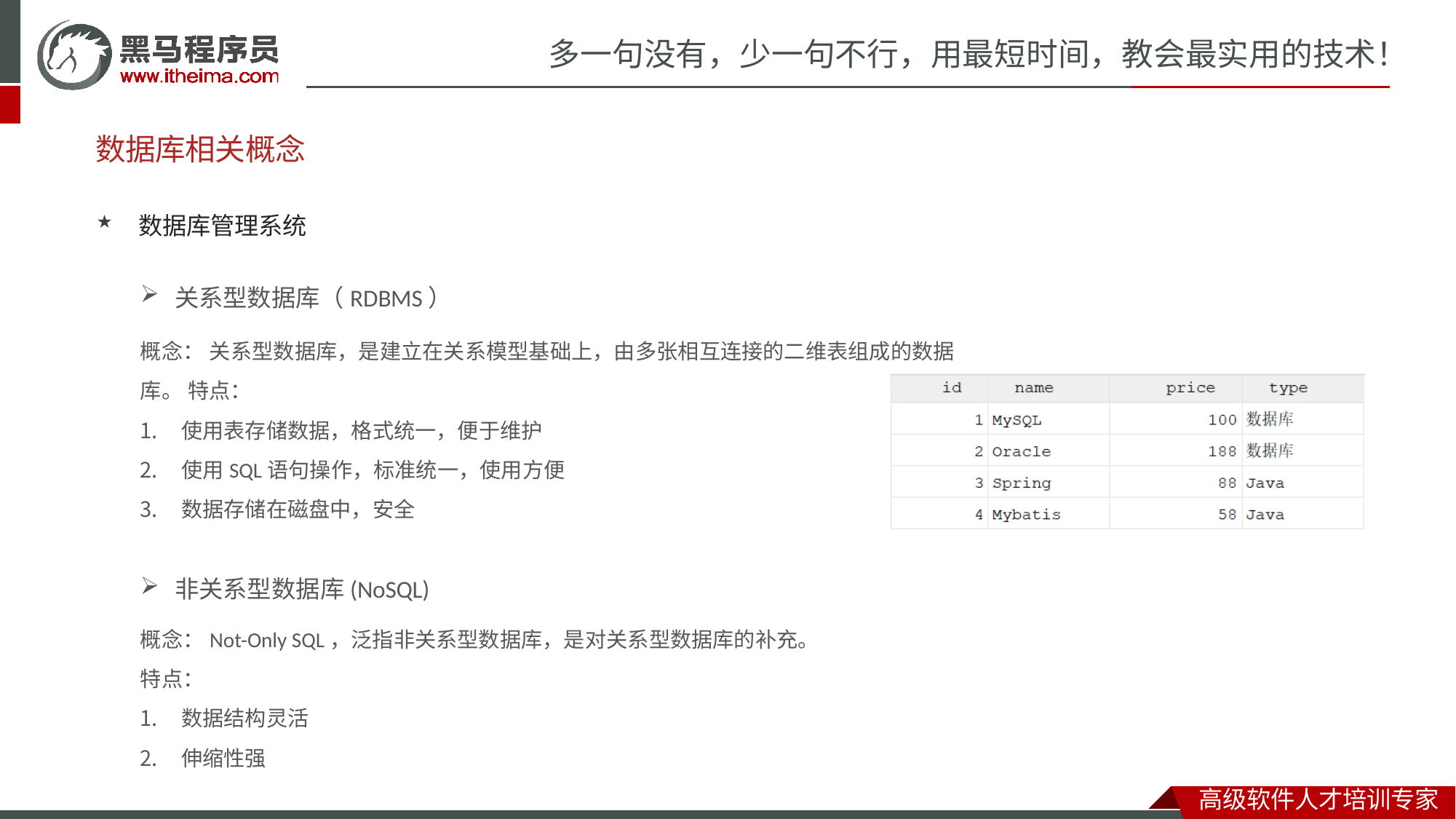

# 多一句没有，少一句不行，用最短时间，教会最实用的技术！

数据库相关概念

数据库管理系统

关系型数据库（RDBMS）
概念： 关系型数据库，是建立在关系模型基础上，由多张相互连接的二维表组成的数据库。 特点：
使用表存储数据，格式统一，便于维护
使用SQL语句操作，标准统一，使用方便
数据存储在磁盘中，安全

非关系型数据库(NoSQL)
概念：Not-Only SQL，泛指非关系型数据库，是对关系型数据库的补充。
特点：
数据结构灵活
伸缩性强

高级软件人才培训专家